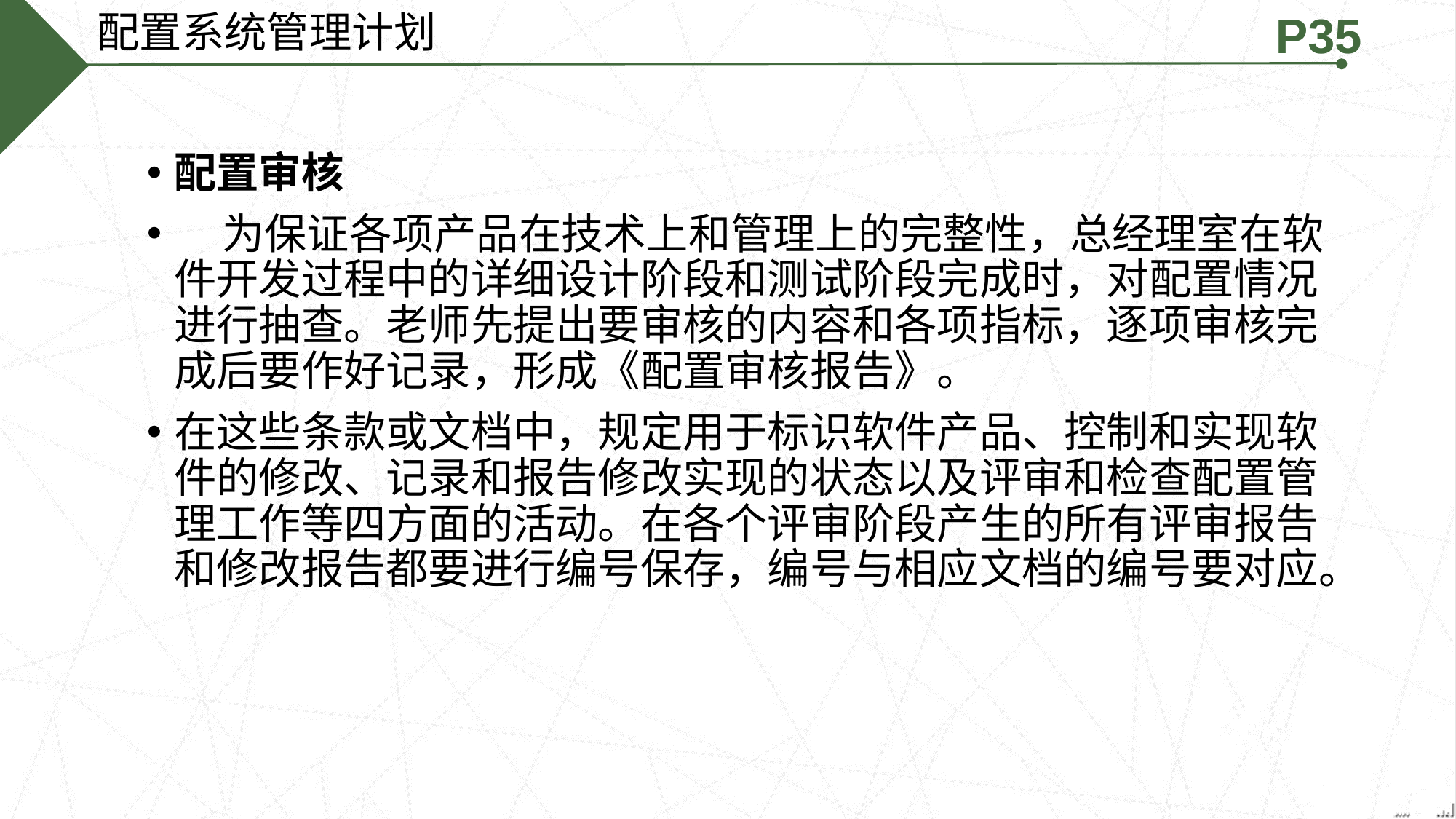

配置系统管理计划
P35

配置审核
    为保证各项产品在技术上和管理上的完整性，总经理室在软件开发过程中的详细设计阶段和测试阶段完成时，对配置情况进行抽查。老师先提出要审核的内容和各项指标，逐项审核完成后要作好记录，形成《配置审核报告》。
在这些条款或文档中，规定用于标识软件产品、控制和实现软件的修改、记录和报告修改实现的状态以及评审和检查配置管理工作等四方面的活动。在各个评审阶段产生的所有评审报告和修改报告都要进行编号保存，编号与相应文档的编号要对应。